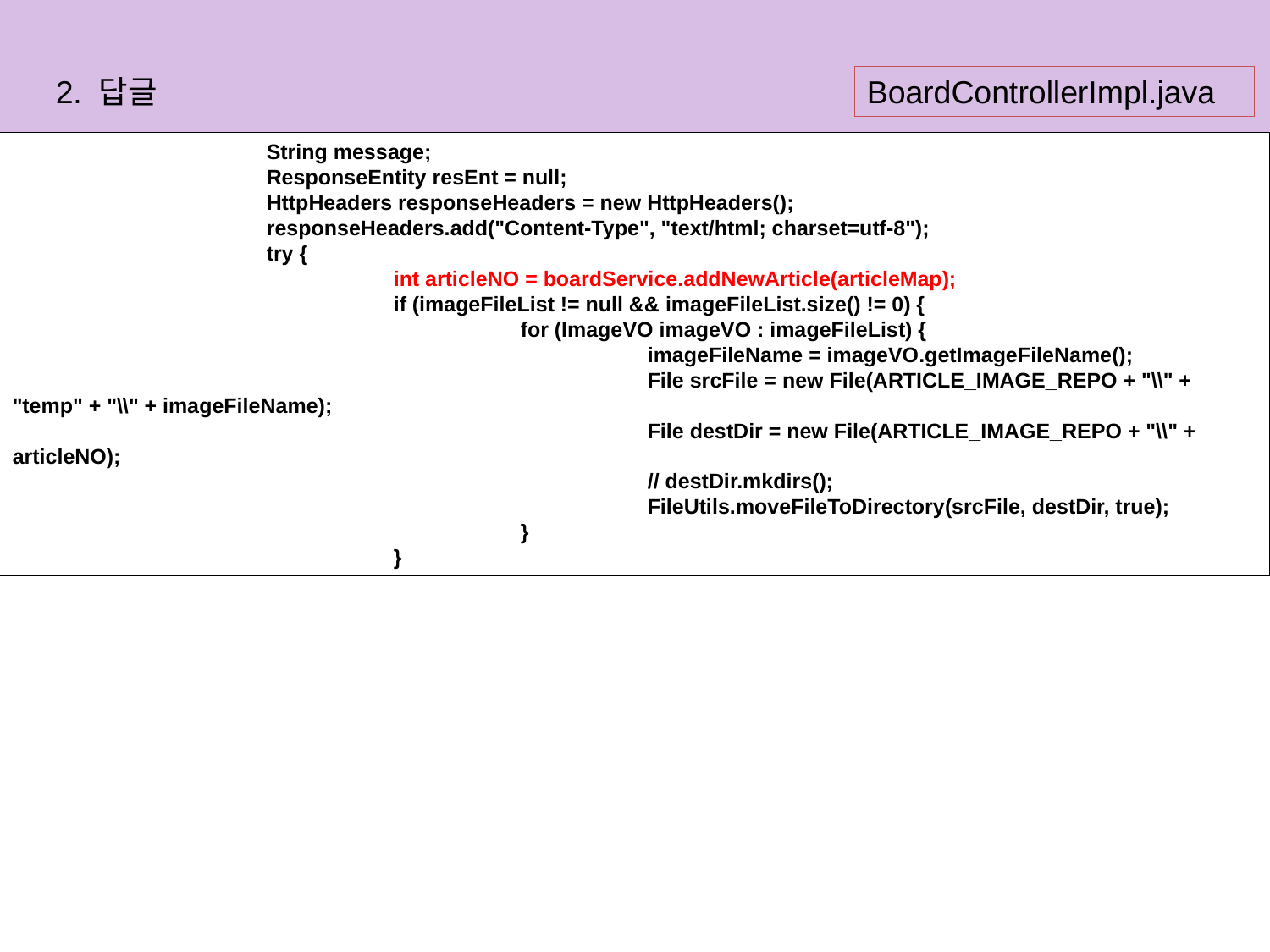

BoardControllerImpl.java
2. 답글
		String message;
		ResponseEntity resEnt = null;
		HttpHeaders responseHeaders = new HttpHeaders();
		responseHeaders.add("Content-Type", "text/html; charset=utf-8");
		try {
			int articleNO = boardService.addNewArticle(articleMap);
			if (imageFileList != null && imageFileList.size() != 0) {
				for (ImageVO imageVO : imageFileList) {
					imageFileName = imageVO.getImageFileName();
					File srcFile = new File(ARTICLE_IMAGE_REPO + "\\" + "temp" + "\\" + imageFileName);
					File destDir = new File(ARTICLE_IMAGE_REPO + "\\" + articleNO);
					// destDir.mkdirs();
					FileUtils.moveFileToDirectory(srcFile, destDir, true);
				}
			}